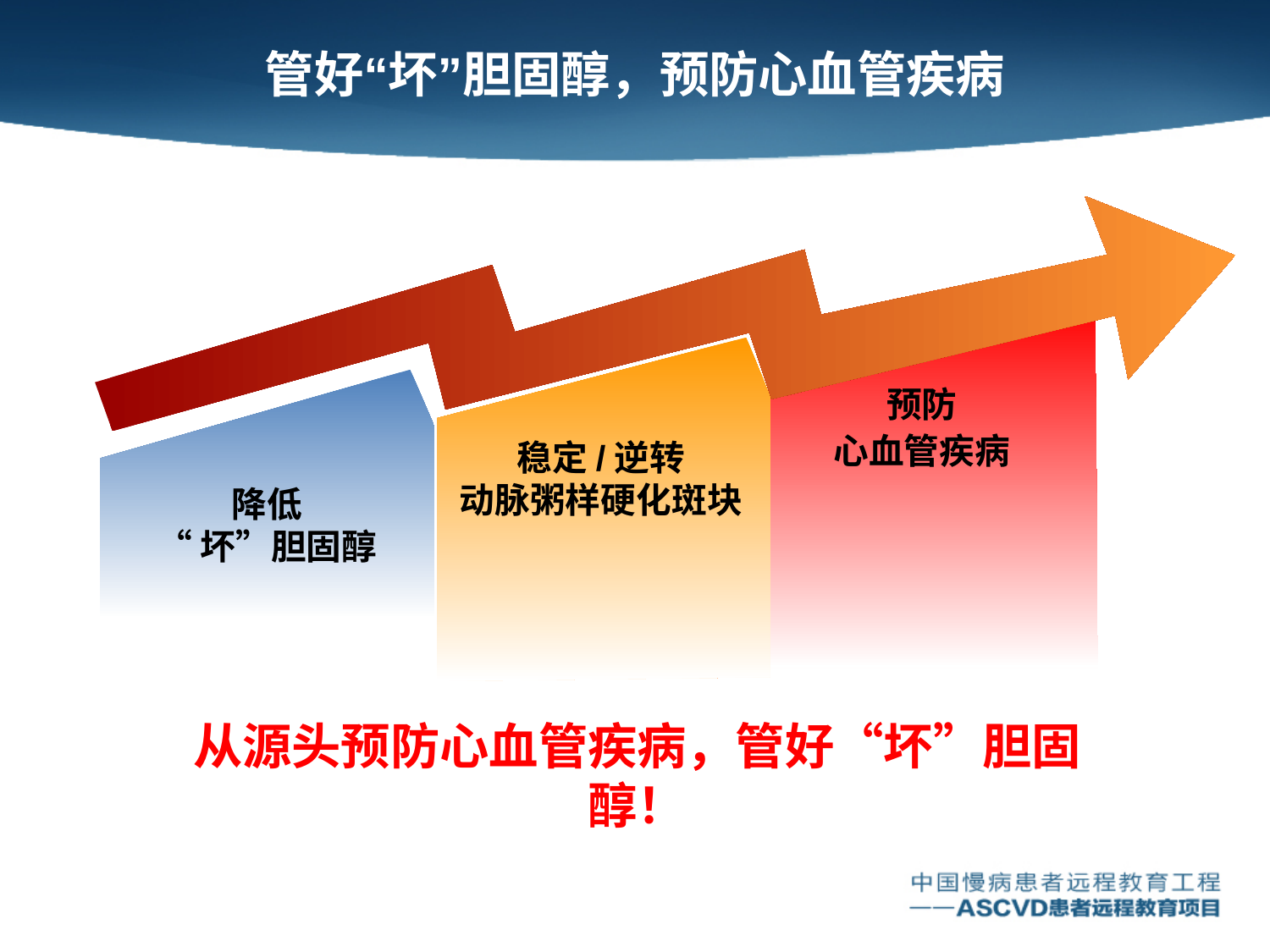

# 管好“坏”胆固醇，预防心血管疾病

预防
心血管疾病
稳定/逆转
动脉粥样硬化斑块
降低
“坏”胆固醇
从源头预防心血管疾病，管好“坏”胆固醇！